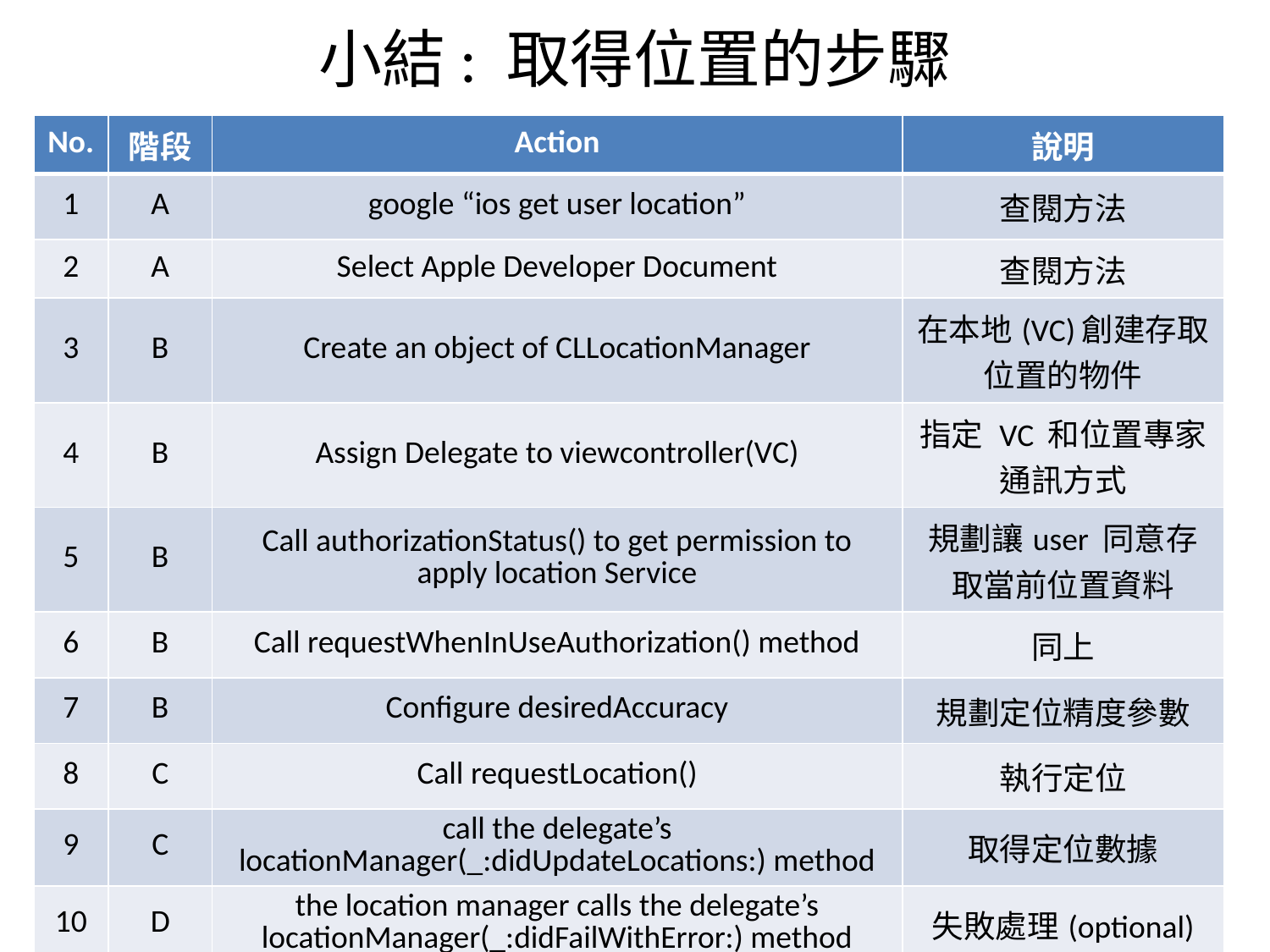

# 小結: 取得位置的步驟
| No. | 階段 | Action | 說明 |
| --- | --- | --- | --- |
| 1 | A | google “ios get user location” | 查閱方法 |
| 2 | A | Select Apple Developer Document | 查閱方法 |
| 3 | B | Create an object of CLLocationManager | 在本地(VC)創建存取位置的物件 |
| 4 | B | Assign Delegate to viewcontroller(VC) | 指定 VC 和位置專家通訊方式 |
| 5 | B | Call authorizationStatus() to get permission to apply location Service | 規劃讓user 同意存取當前位置資料 |
| 6 | B | Call requestWhenInUseAuthorization() method | 同上 |
| 7 | B | Configure desiredAccuracy | 規劃定位精度參數 |
| 8 | C | Call requestLocation() | 執行定位 |
| 9 | C | call the delegate’s locationManager(\_:didUpdateLocations:) method | 取得定位數據 |
| 10 | D | the location manager calls the delegate’s locationManager(\_:didFailWithError:) method | 失敗處理(optional) |